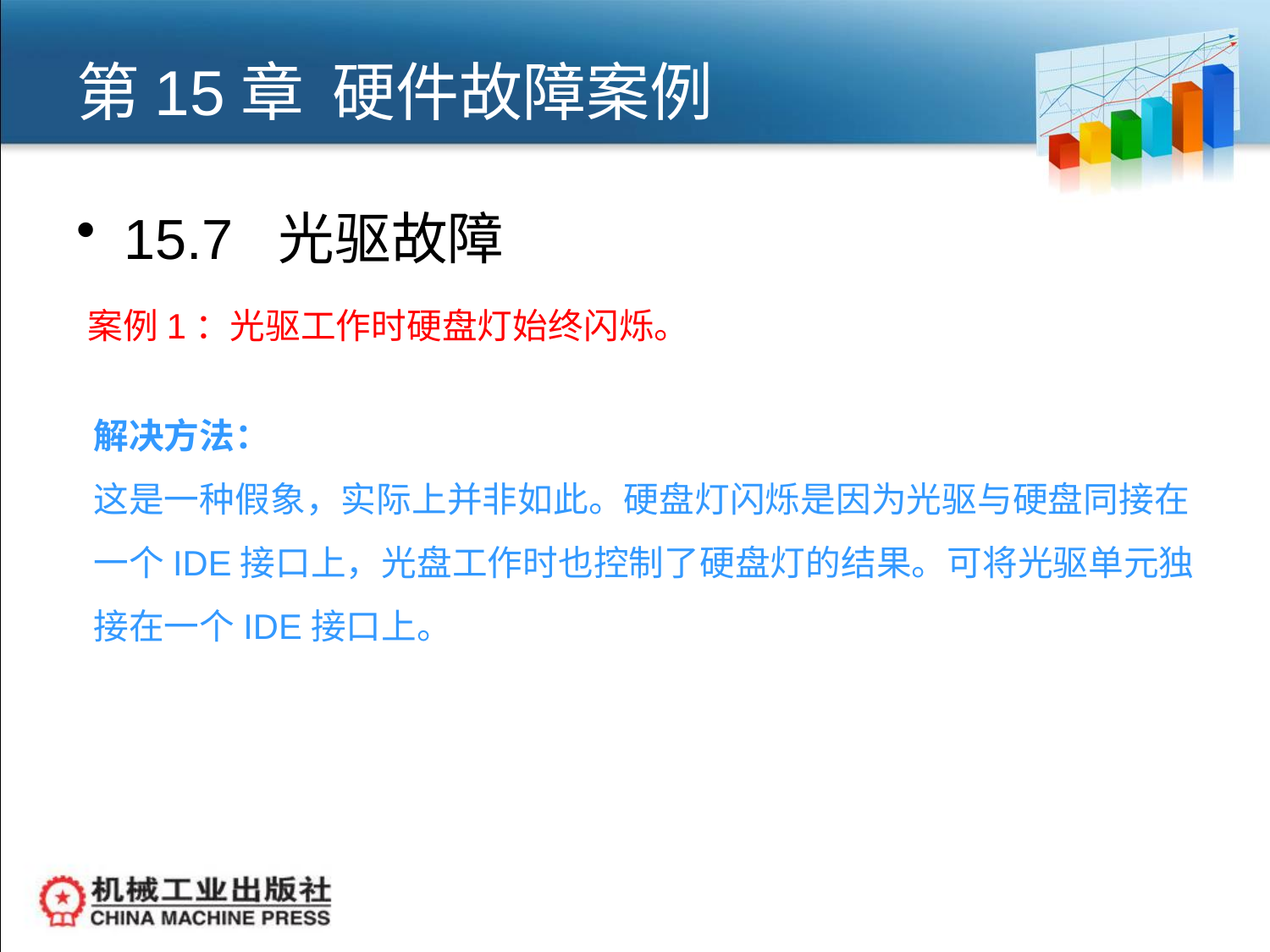

# 第15章  硬件故障案例
15.7  光驱故障
案例1：光驱工作时硬盘灯始终闪烁。
解决方法：
这是一种假象，实际上并非如此。硬盘灯闪烁是因为光驱与硬盘同接在一个IDE接口上，光盘工作时也控制了硬盘灯的结果。可将光驱单元独接在一个IDE接口上。